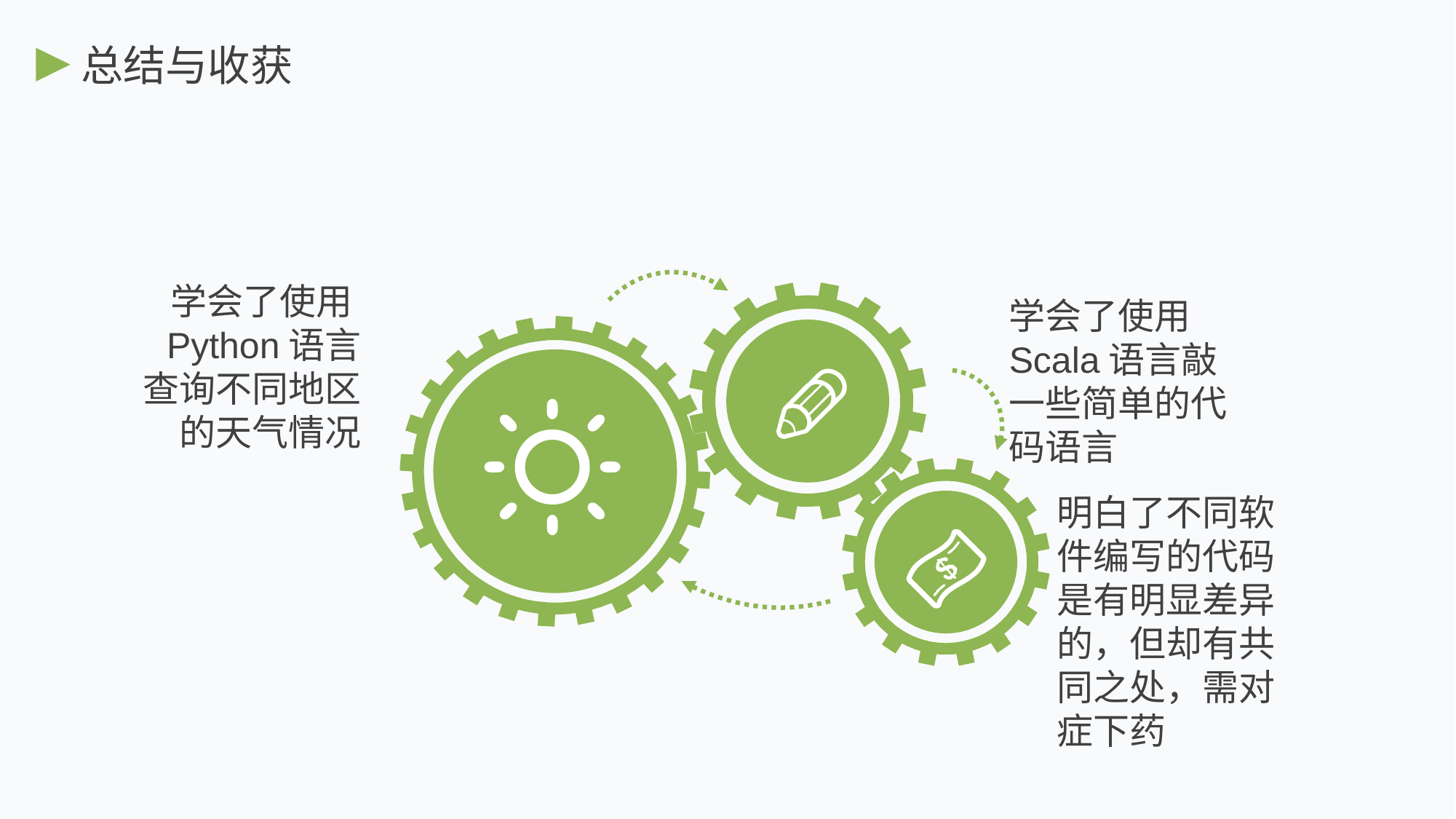

总结与收获

学会了使用Python语言查询不同地区的天气情况

学会了使用Scala语言敲一些简单的代码语言

明白了不同软件编写的代码是有明显差异的，但却有共同之处，需对症下药